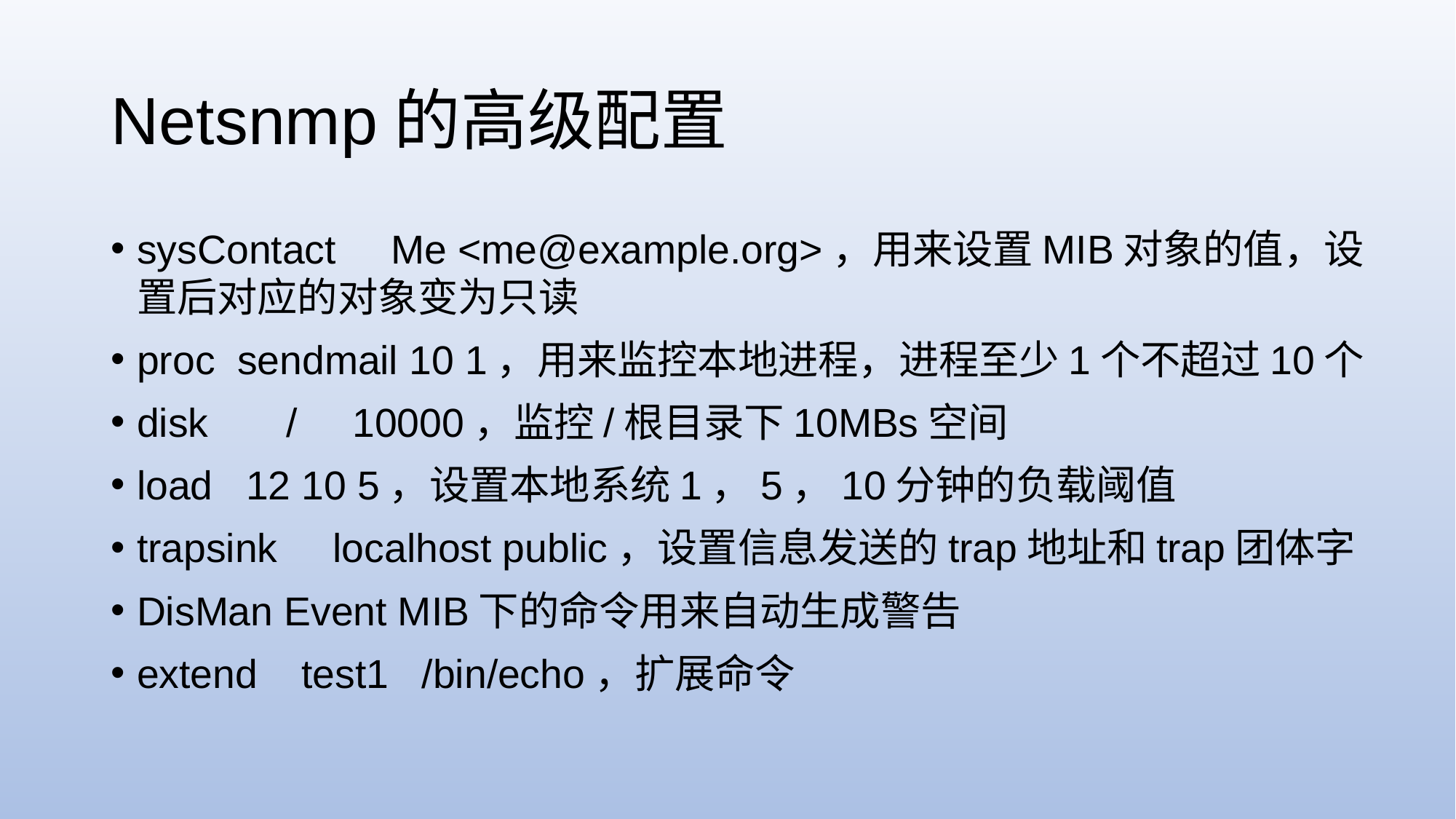

# Netsnmp的高级配置
sysContact     Me <me@example.org>，用来设置MIB对象的值，设置后对应的对象变为只读
proc  sendmail 10 1，用来监控本地进程，进程至少1个不超过10个
disk       /     10000，监控/根目录下10MBs空间
load   12 10 5，设置本地系统1，5，10分钟的负载阈值
trapsink     localhost public，设置信息发送的trap地址和trap团体字
DisMan Event MIB下的命令用来自动生成警告
extend    test1   /bin/echo，扩展命令